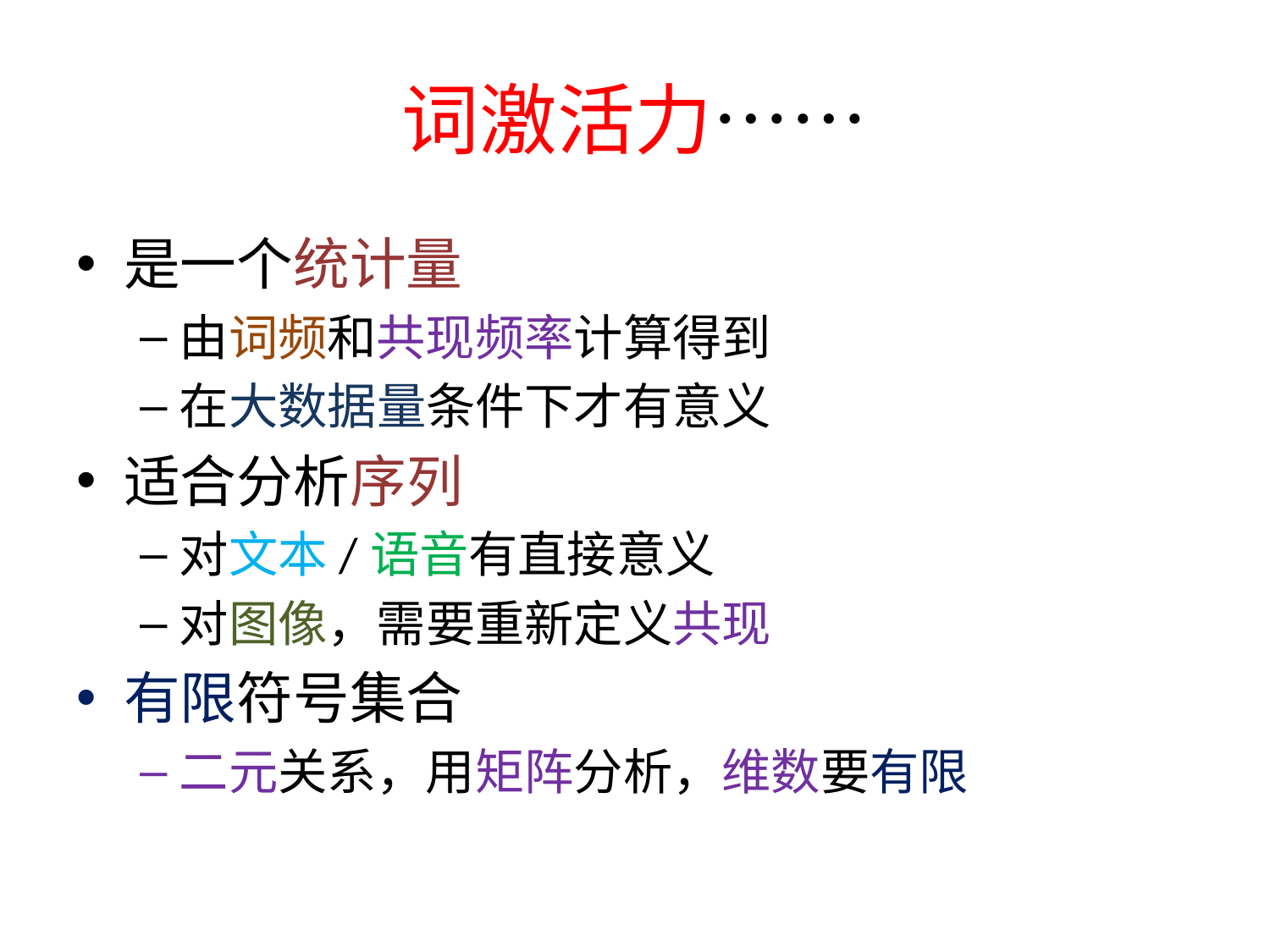

# 词激活力……
是一个统计量
由词频和共现频率计算得到
在大数据量条件下才有意义
适合分析序列
对文本/语音有直接意义
对图像，需要重新定义共现
有限符号集合
二元关系，用矩阵分析，维数要有限